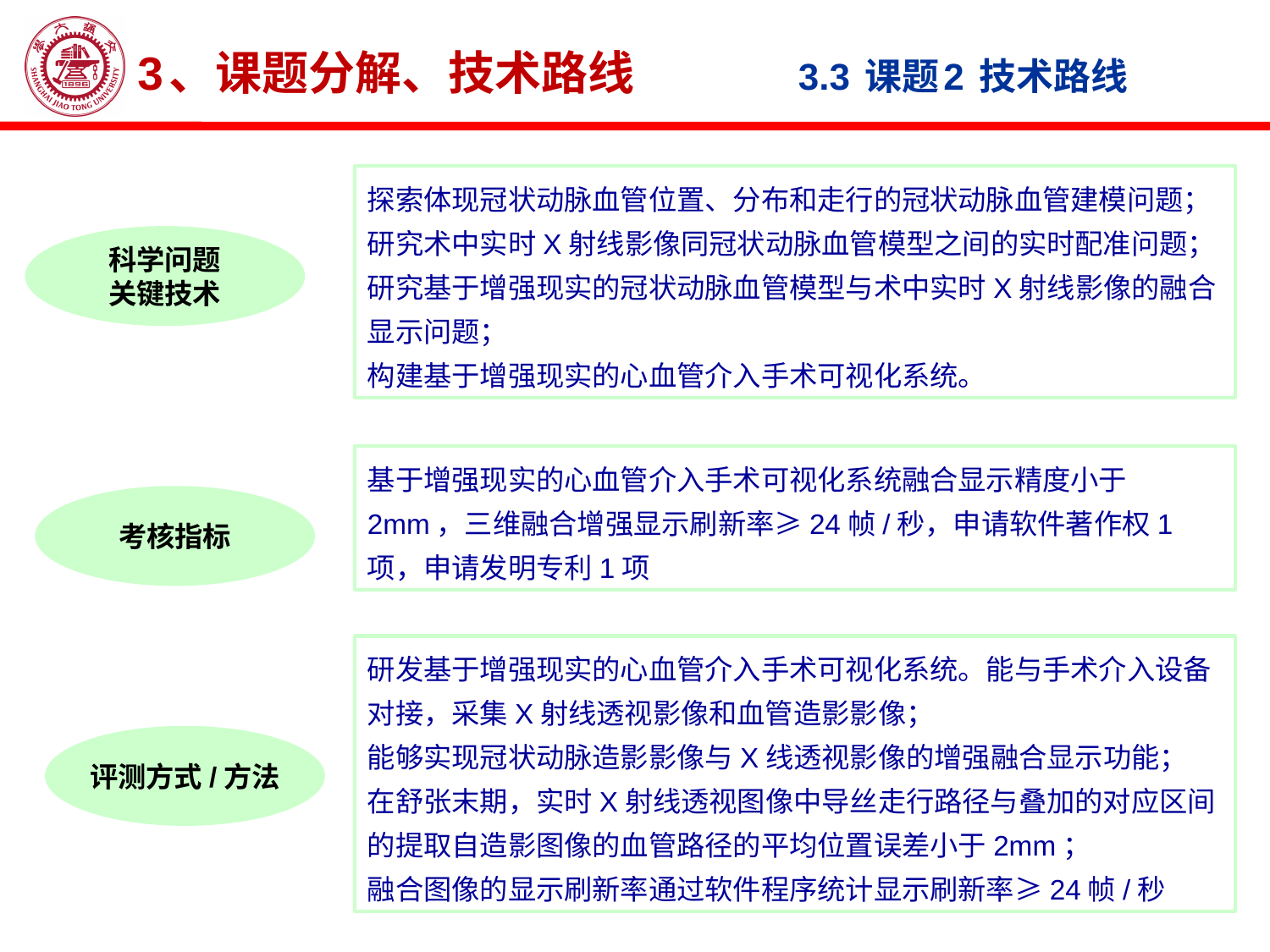

3、课题分解、技术路线               3.3 课题2 技术路线
探索体现冠状动脉血管位置、分布和走行的冠状动脉血管建模问题；
研究术中实时X射线影像同冠状动脉血管模型之间的实时配准问题；
研究基于增强现实的冠状动脉血管模型与术中实时X射线影像的融合显示问题；
构建基于增强现实的心血管介入手术可视化系统。
科学问题
关键技术
基于增强现实的心血管介入手术可视化系统融合显示精度小于2mm，三维融合增强显示刷新率≥24帧/秒，申请软件著作权1项，申请发明专利1项
考核指标
研发基于增强现实的心血管介入手术可视化系统。能与手术介入设备对接，采集X射线透视影像和血管造影影像；
能够实现冠状动脉造影影像与X线透视影像的增强融合显示功能；
在舒张末期，实时X射线透视图像中导丝走行路径与叠加的对应区间的提取自造影图像的血管路径的平均位置误差小于2mm；
融合图像的显示刷新率通过软件程序统计显示刷新率≥24帧/秒
评测方式/方法